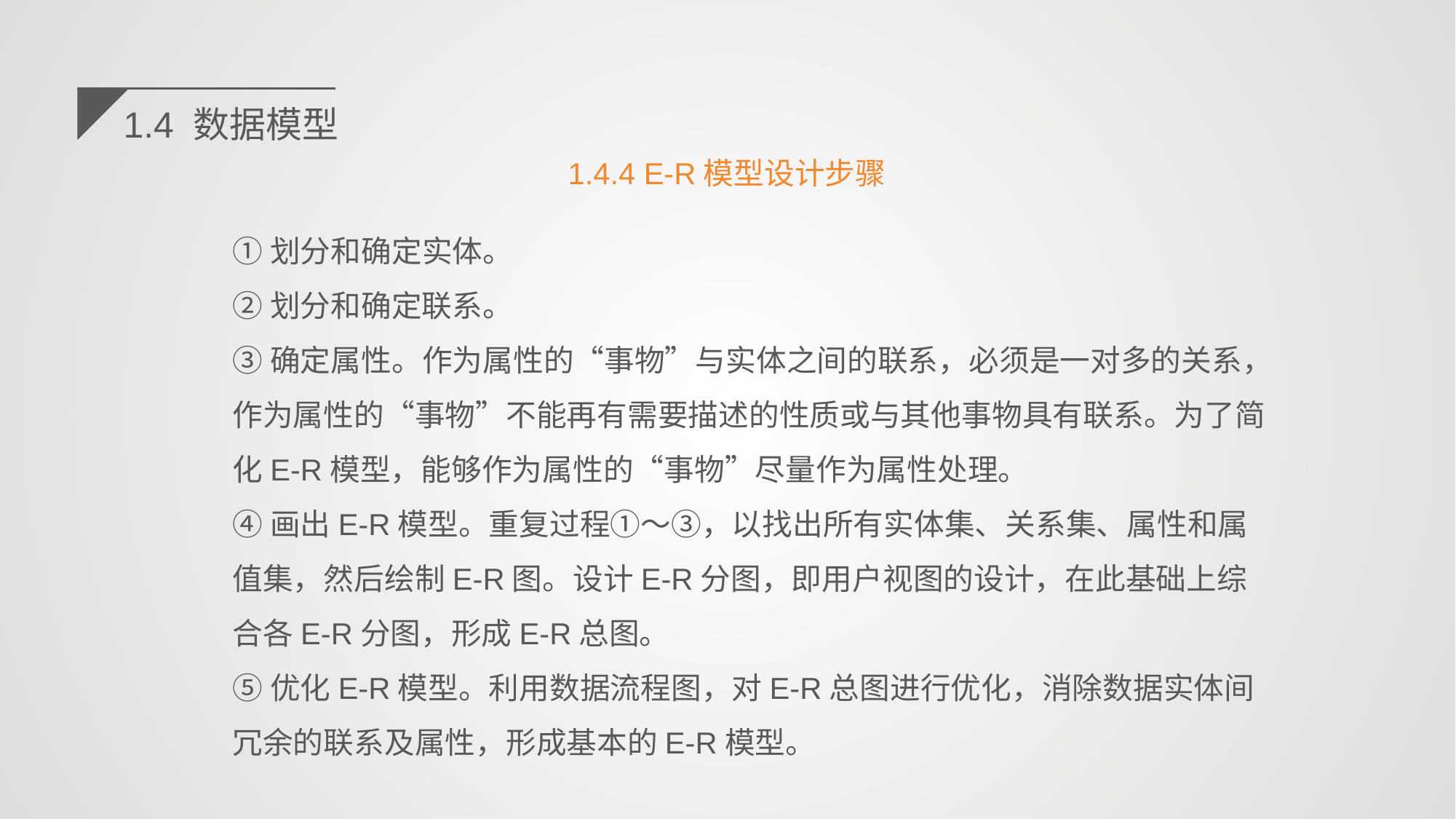

1.4 数据模型
1.4.4 E-R模型设计步骤
①划分和确定实体。
②划分和确定联系。
③确定属性。作为属性的“事物”与实体之间的联系，必须是一对多的关系，作为属性的“事物”不能再有需要描述的性质或与其他事物具有联系。为了简化E-R模型，能够作为属性的“事物”尽量作为属性处理。
④画出E-R模型。重复过程①～③，以找出所有实体集、关系集、属性和属值集，然后绘制E-R图。设计E-R分图，即用户视图的设计，在此基础上综合各E-R分图，形成E-R总图。
⑤优化E-R模型。利用数据流程图，对E-R总图进行优化，消除数据实体间冗余的联系及属性，形成基本的E-R模型。